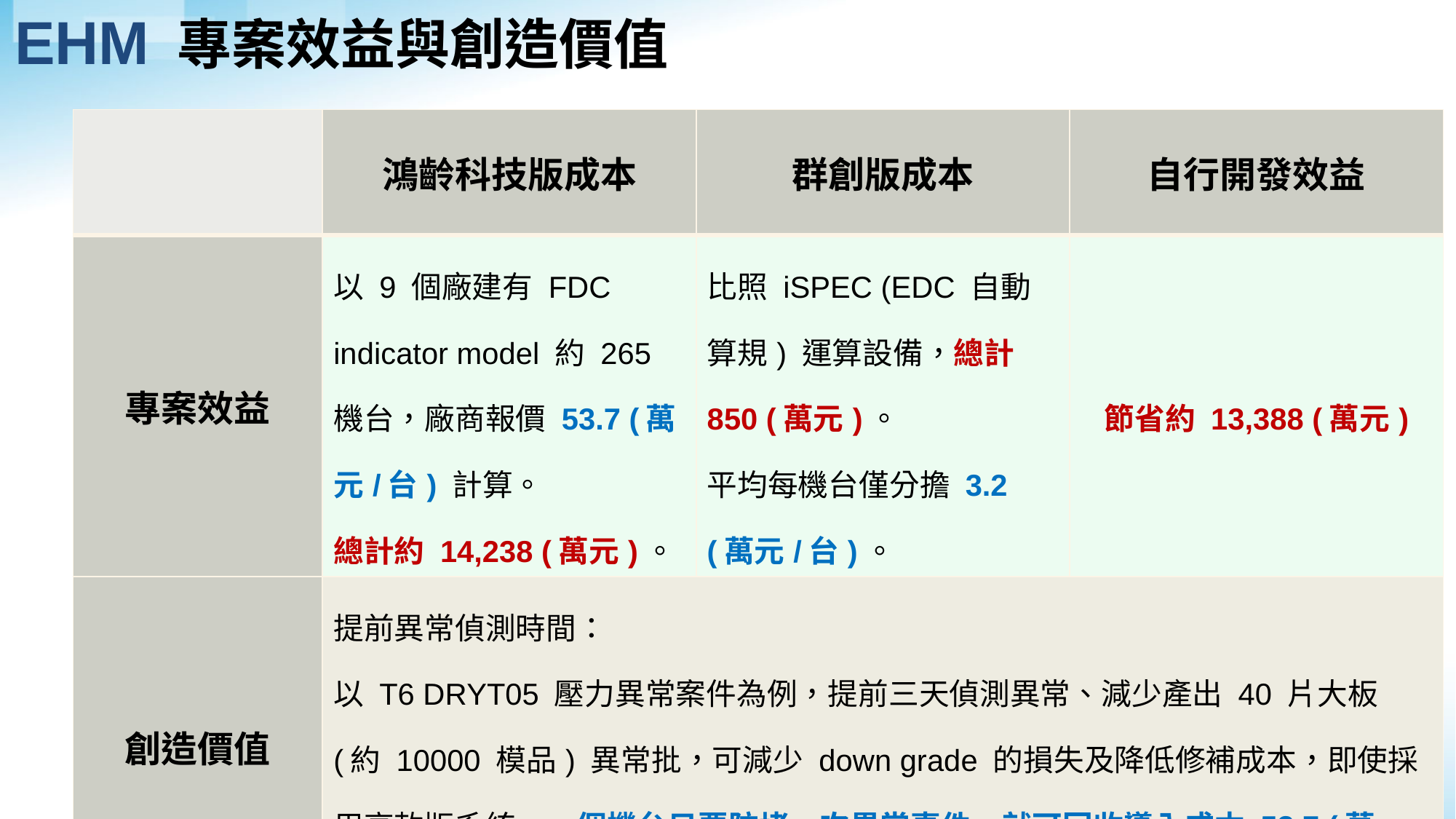

# EHM 專案效益與創造價值
|  | 鴻齡科技版成本 | 群創版成本 | 自行開發效益 |
| --- | --- | --- | --- |
| 專案效益 | 以 9 個廠建有 FDC indicator model 約 265 機台，廠商報價 53.7 (萬元/台) 計算。 總計約 14,238 (萬元)。 | 比照 iSPEC (EDC 自動算規) 運算設備，總計 850 (萬元)。 平均每機台僅分擔 3.2 (萬元/台)。 | 節省約 13,388 (萬元) |
| 創造價值 | 提前異常偵測時間： 以 T6 DRYT05 壓力異常案件為例，提前三天偵測異常、減少產出 40 片大板 (約 10000 模品) 異常批，可減少 down grade 的損失及降低修補成本，即使採用高軟版系統，一個機台只要防堵一次異常事件，就可回收導入成本 53.7 (萬元/台)，更遑論自行開發成本僅 3.2 (萬元/台)。 |  |  |